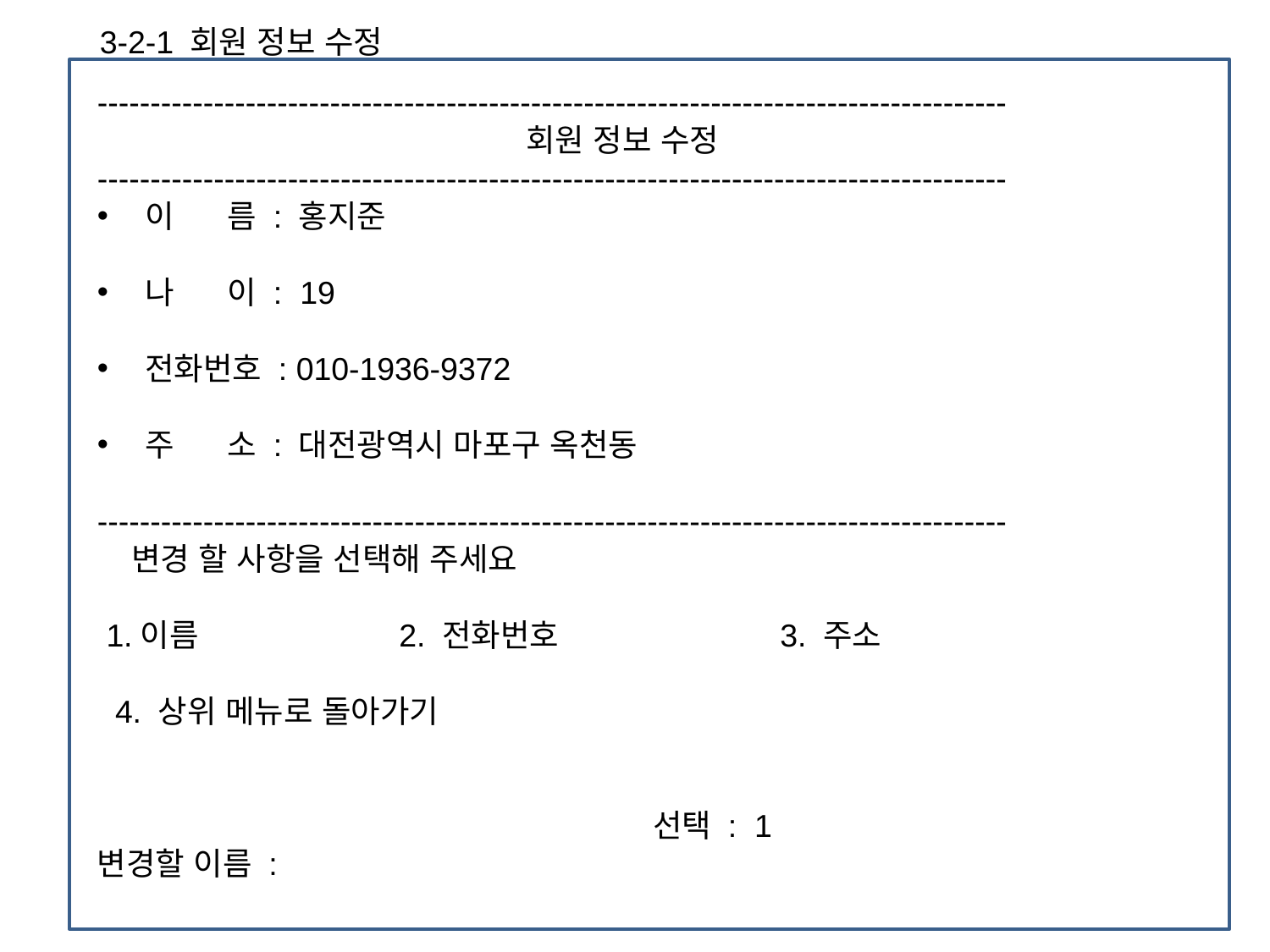

3-2-1 회원 정보 수정

--------------------------------------------------------------------------------------
				회원 정보 수정
--------------------------------------------------------------------------------------
이      름 : 홍지준

나      이 :  19

전화번호 : 010-1936-9372

주      소 : 대전광역시 마포구 옥천동

--------------------------------------------------------------------------------------
   변경 할 사항을 선택해 주세요

 1.이름              	2. 전화번호        		3. 주소

  4. 상위 메뉴로 돌아가기

					선택 :  1
변경할 이름 :